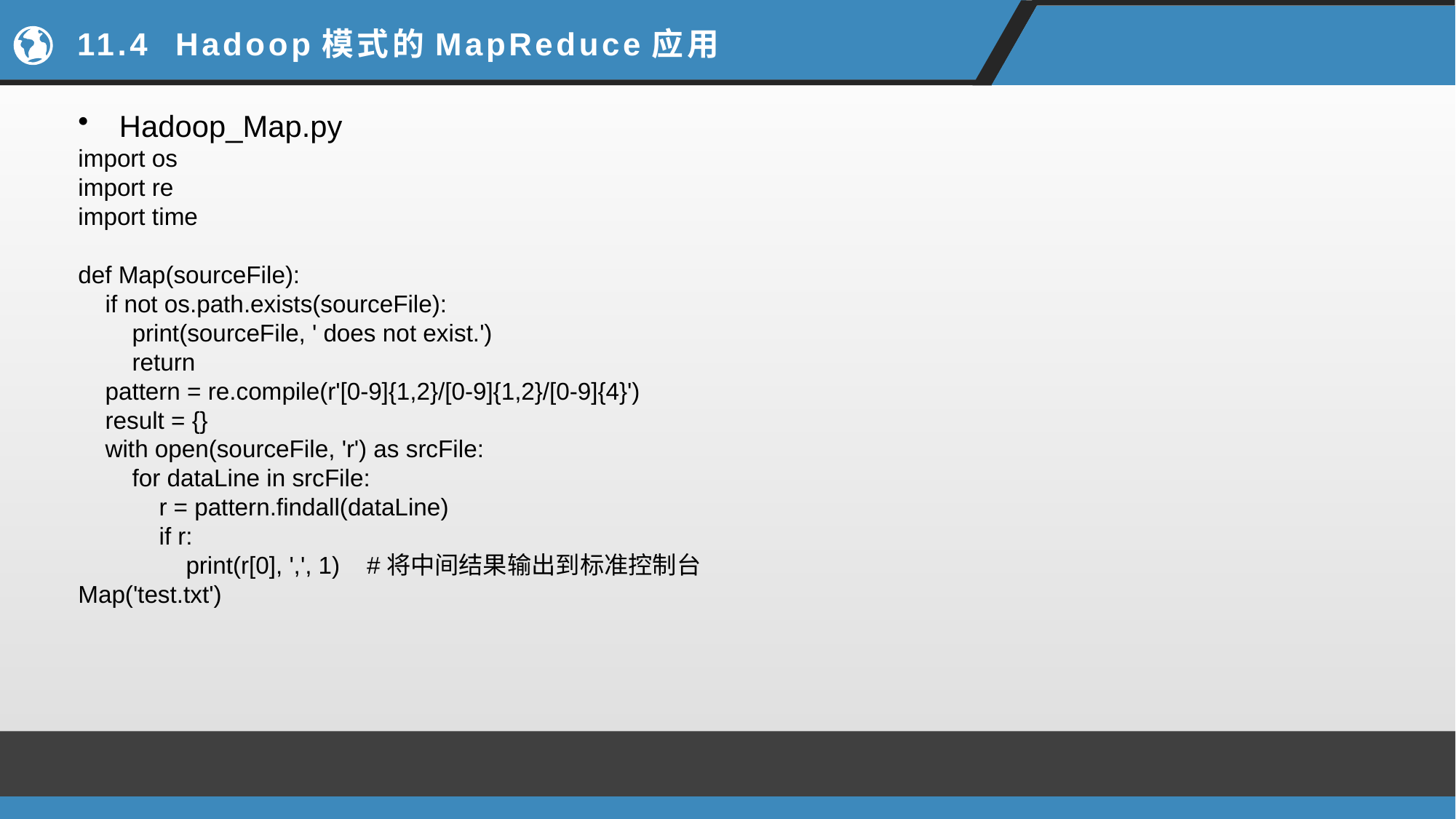

# 11.4  Hadoop模式的MapReduce应用

Hadoop_Map.py
import os
import re
import time

def Map(sourceFile):
    if not os.path.exists(sourceFile):
        print(sourceFile, ' does not exist.')
        return
    pattern = re.compile(r'[0-9]{1,2}/[0-9]{1,2}/[0-9]{4}')
    result = {}
    with open(sourceFile, 'r') as srcFile:
        for dataLine in srcFile:
            r = pattern.findall(dataLine)
            if r:
                print(r[0], ',', 1)    #将中间结果输出到标准控制台
Map('test.txt')